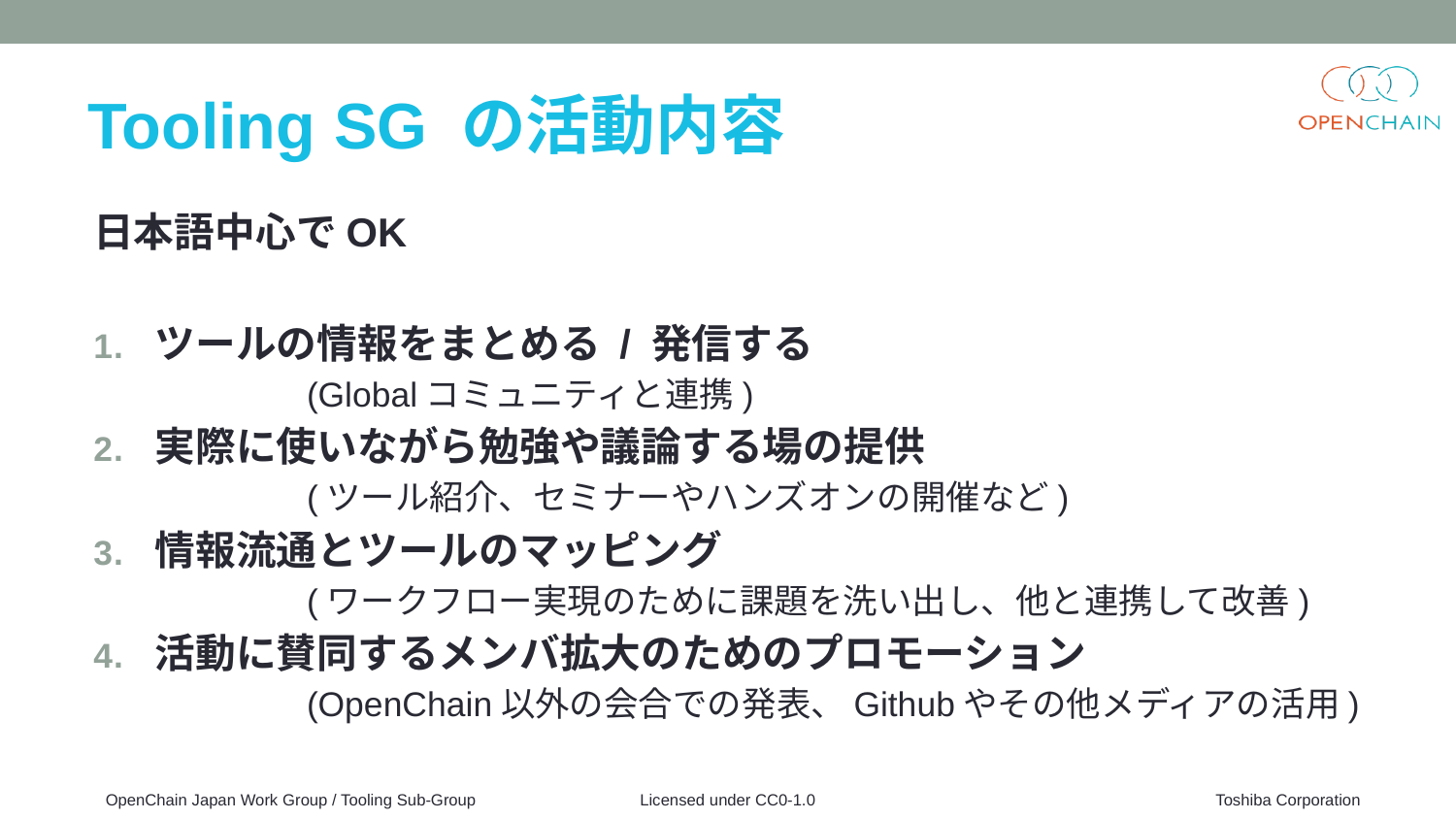

# Tooling SG の活動内容
日本語中心でOK

ツールの情報をまとめる / 発信する
　　　　　(Globalコミュニティと連携)
実際に使いながら勉強や議論する場の提供
　　　　　(ツール紹介、セミナーやハンズオンの開催など)
情報流通とツールのマッピング
　　　　　(ワークフロー実現のために課題を洗い出し、他と連携して改善)
活動に賛同するメンバ拡大のためのプロモーション
　　　　　(OpenChain以外の会合での発表、Githubやその他メディアの活用)